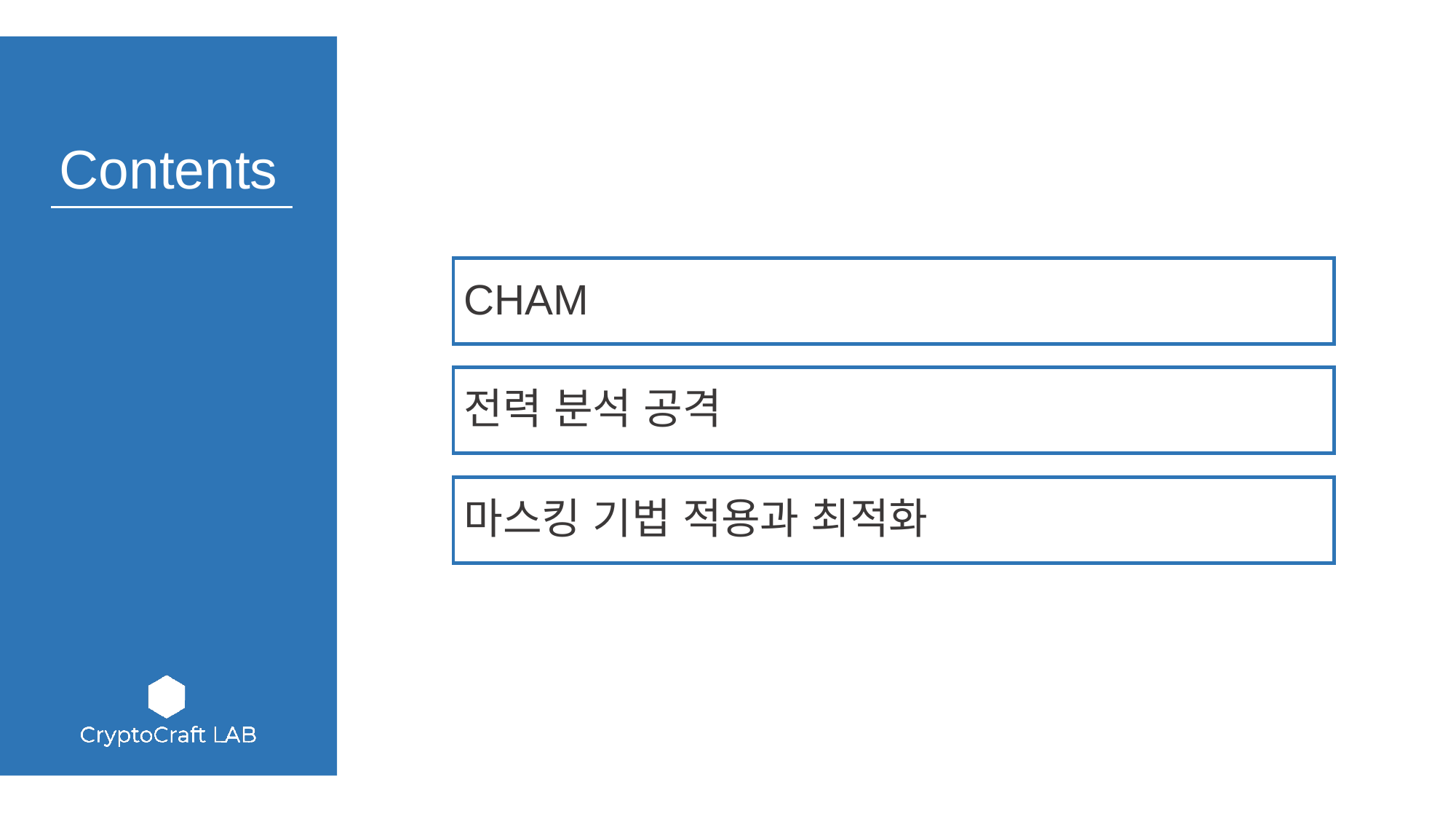

CHAM
전력 분석 공격
마스킹 기법 적용과 최적화